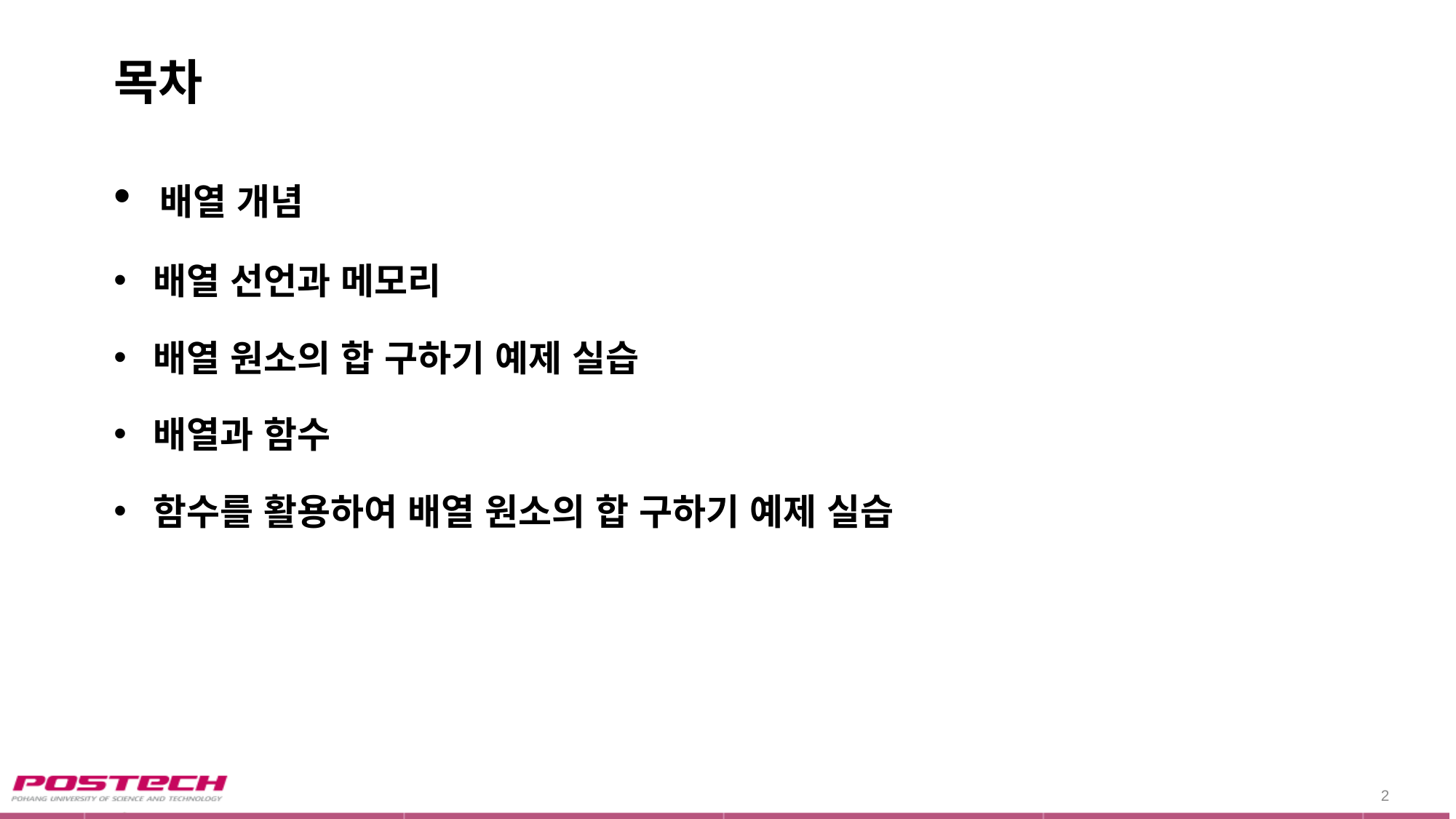

# 목차
 배열 개념
 배열 선언과 메모리
 배열 원소의 합 구하기 예제 실습
 배열과 함수
 함수를 활용하여 배열 원소의 합 구하기 예제 실습

2